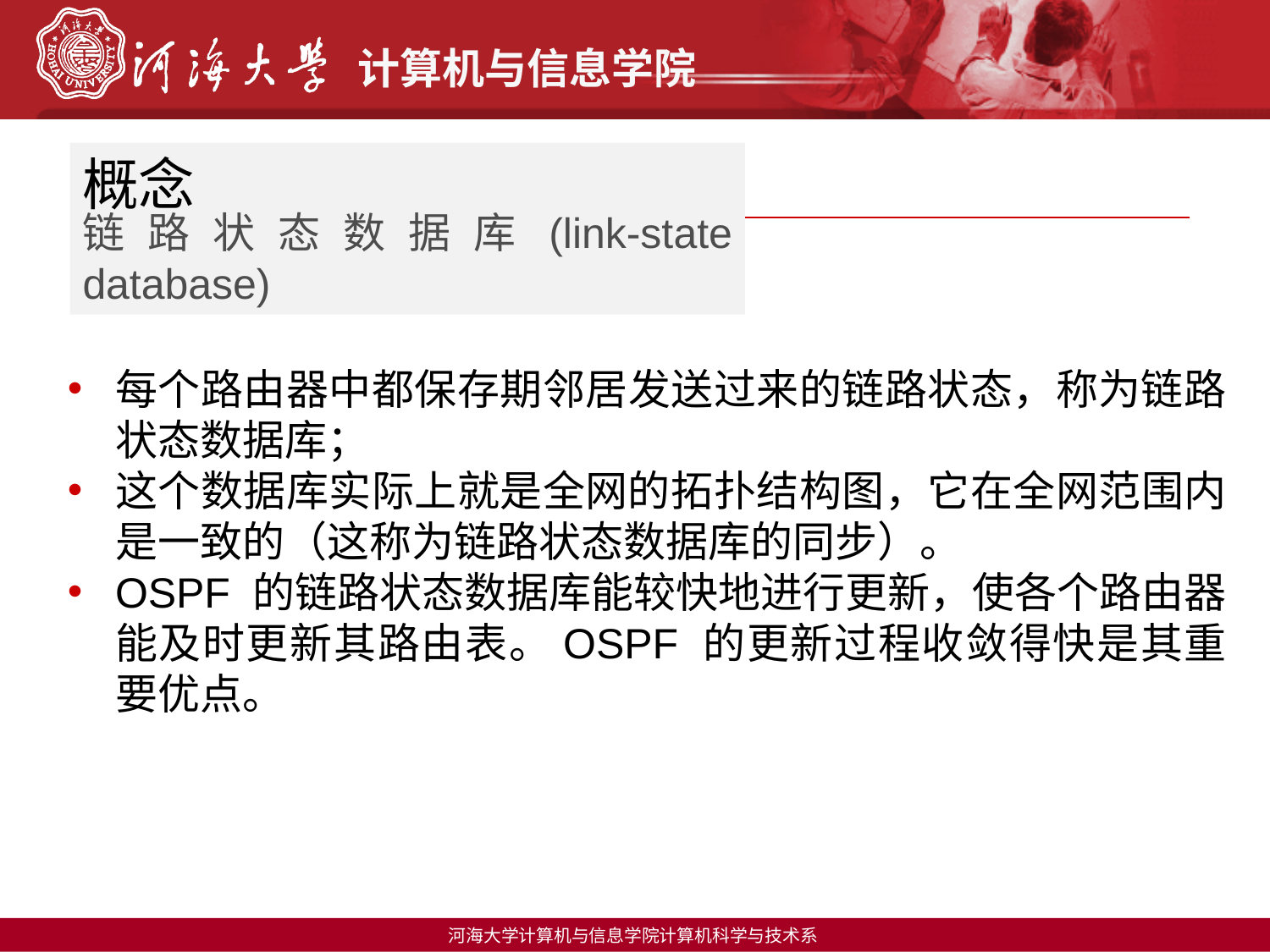

概念
# 链路状态数据库(link-state database)
每个路由器中都保存期邻居发送过来的链路状态，称为链路状态数据库；
这个数据库实际上就是全网的拓扑结构图，它在全网范围内是一致的（这称为链路状态数据库的同步）。
OSPF 的链路状态数据库能较快地进行更新，使各个路由器能及时更新其路由表。OSPF 的更新过程收敛得快是其重要优点。